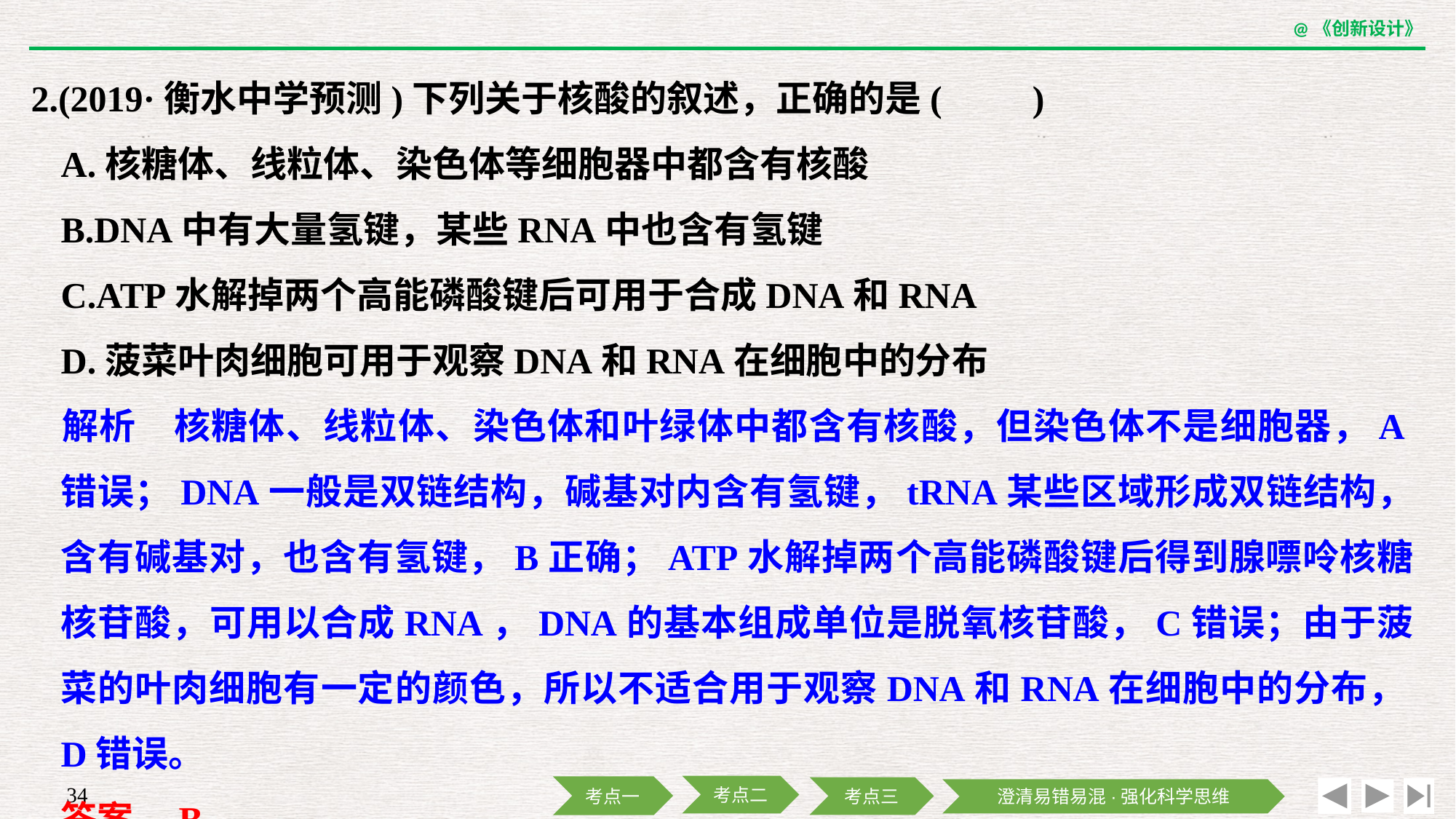

2.(2019·衡水中学预测)下列关于核酸的叙述，正确的是(　　)
	A.核糖体、线粒体、染色体等细胞器中都含有核酸
	B.DNA中有大量氢键，某些RNA中也含有氢键
	C.ATP水解掉两个高能磷酸键后可用于合成DNA和RNA
	D.菠菜叶肉细胞可用于观察DNA和RNA在细胞中的分布
	解析　核糖体、线粒体、染色体和叶绿体中都含有核酸，但染色体不是细胞器，A错误；DNA一般是双链结构，碱基对内含有氢键，tRNA某些区域形成双链结构，含有碱基对，也含有氢键，B正确；ATP水解掉两个高能磷酸键后得到腺嘌呤核糖核苷酸，可用以合成RNA，DNA的基本组成单位是脱氧核苷酸，C错误；由于菠菜的叶肉细胞有一定的颜色，所以不适合用于观察DNA和RNA在细胞中的分布，D错误。
	答案　B